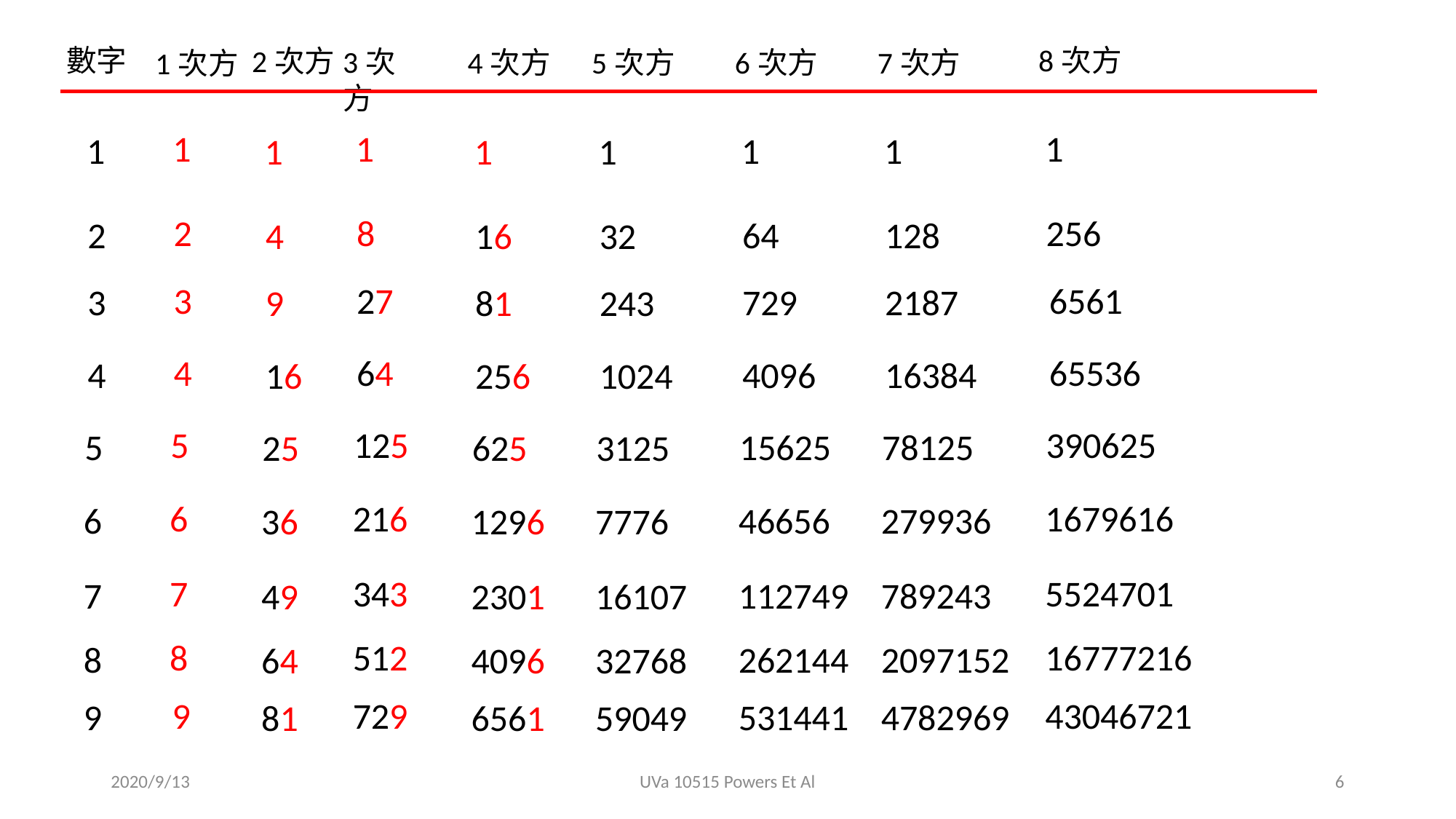

8次方
數字
2次方
3次方
6次方
7次方
4次方
5次方
1次方
1
1
1
1
1
1
1
1
1
256
2
8
2
64
128
4
16
32
3
6561
27
3
729
2187
9
81
243
4
65536
64
4
4096
16384
16
256
1024
5
390625
125
5
15625
78125
25
625
3125
6
1679616
216
6
46656
279936
36
1296
7776
7
5524701
343
7
112749
789243
49
2301
16107
8
16777216
512
8
262144
2097152
64
4096
32768
43046721
729
9
9
531441
4782969
81
6561
59049
2020/9/13
UVa 10515 Powers Et Al
6